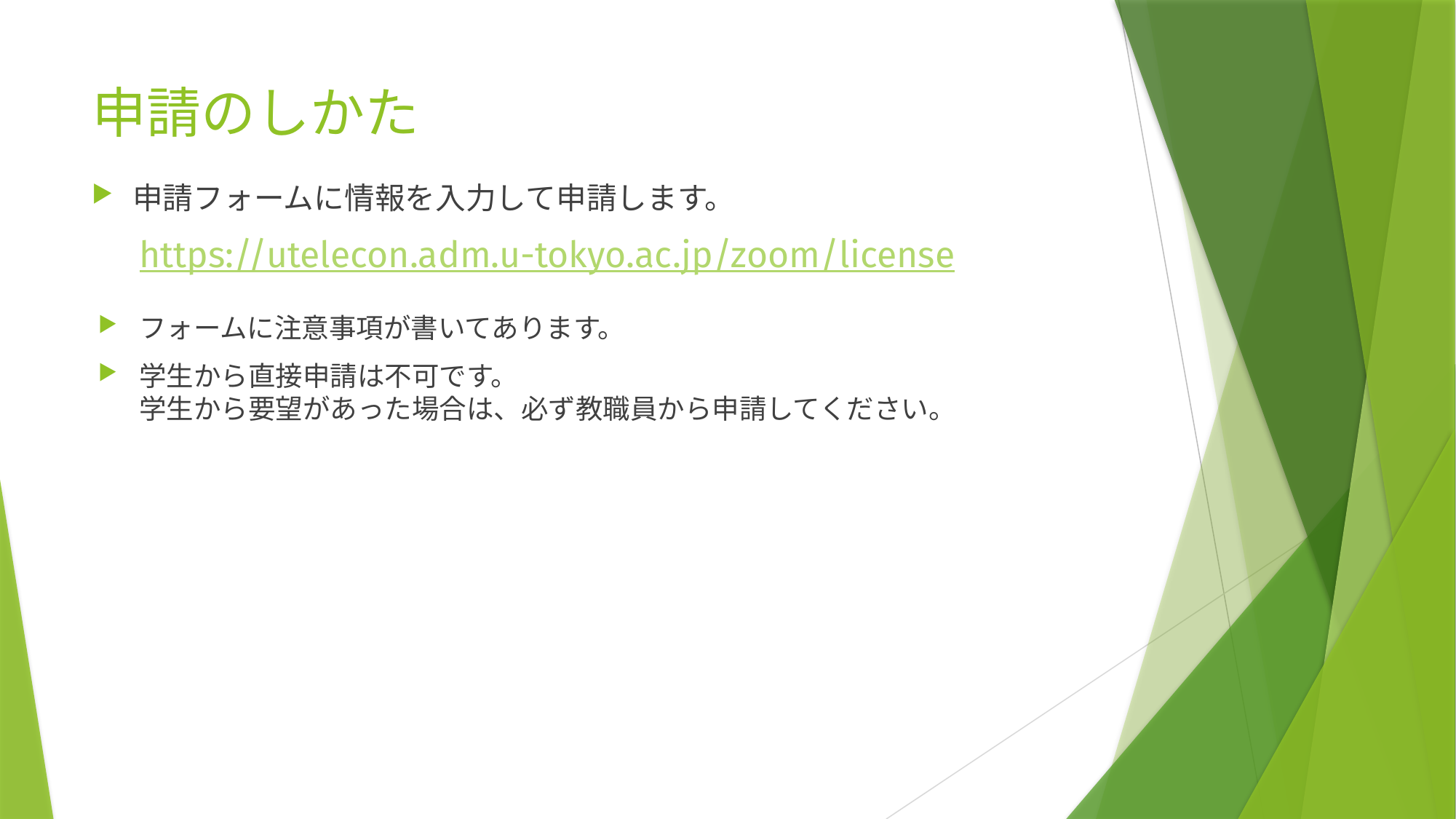

# 申請のしかた
申請フォームに情報を入力して申請します。
https://utelecon.adm.u-tokyo.ac.jp/zoom/license

フォームに注意事項が書いてあります。
学生から直接申請は不可です。
学生から要望があった場合は、必ず教職員から申請してください。